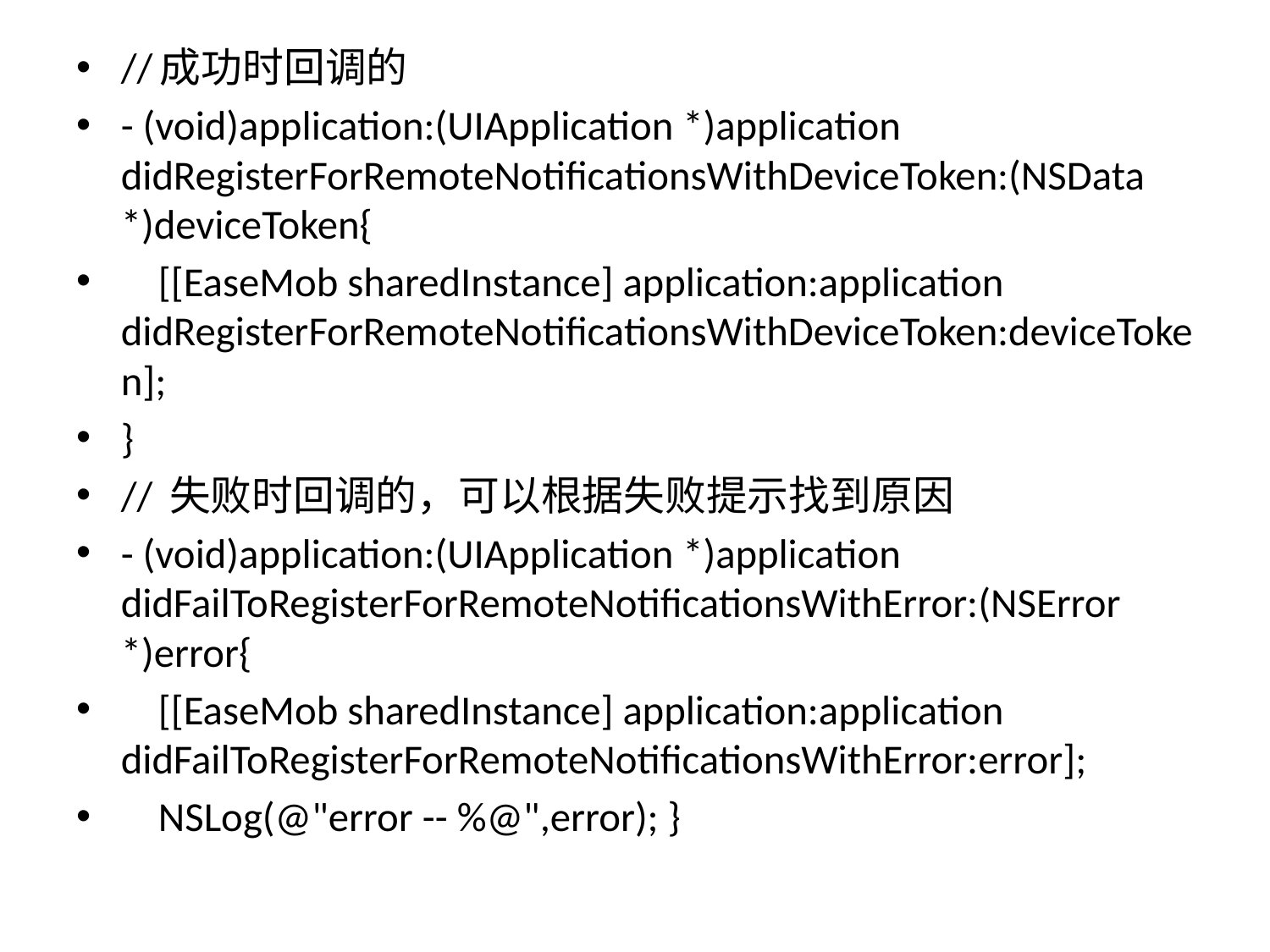

//成功时回调的
- (void)application:(UIApplication *)application didRegisterForRemoteNotificationsWithDeviceToken:(NSData *)deviceToken{
    [[EaseMob sharedInstance] application:application didRegisterForRemoteNotificationsWithDeviceToken:deviceToken];
}
// 失败时回调的，可以根据失败提示找到原因
- (void)application:(UIApplication *)application didFailToRegisterForRemoteNotificationsWithError:(NSError *)error{
    [[EaseMob sharedInstance] application:application didFailToRegisterForRemoteNotificationsWithError:error];
    NSLog(@"error -- %@",error); }